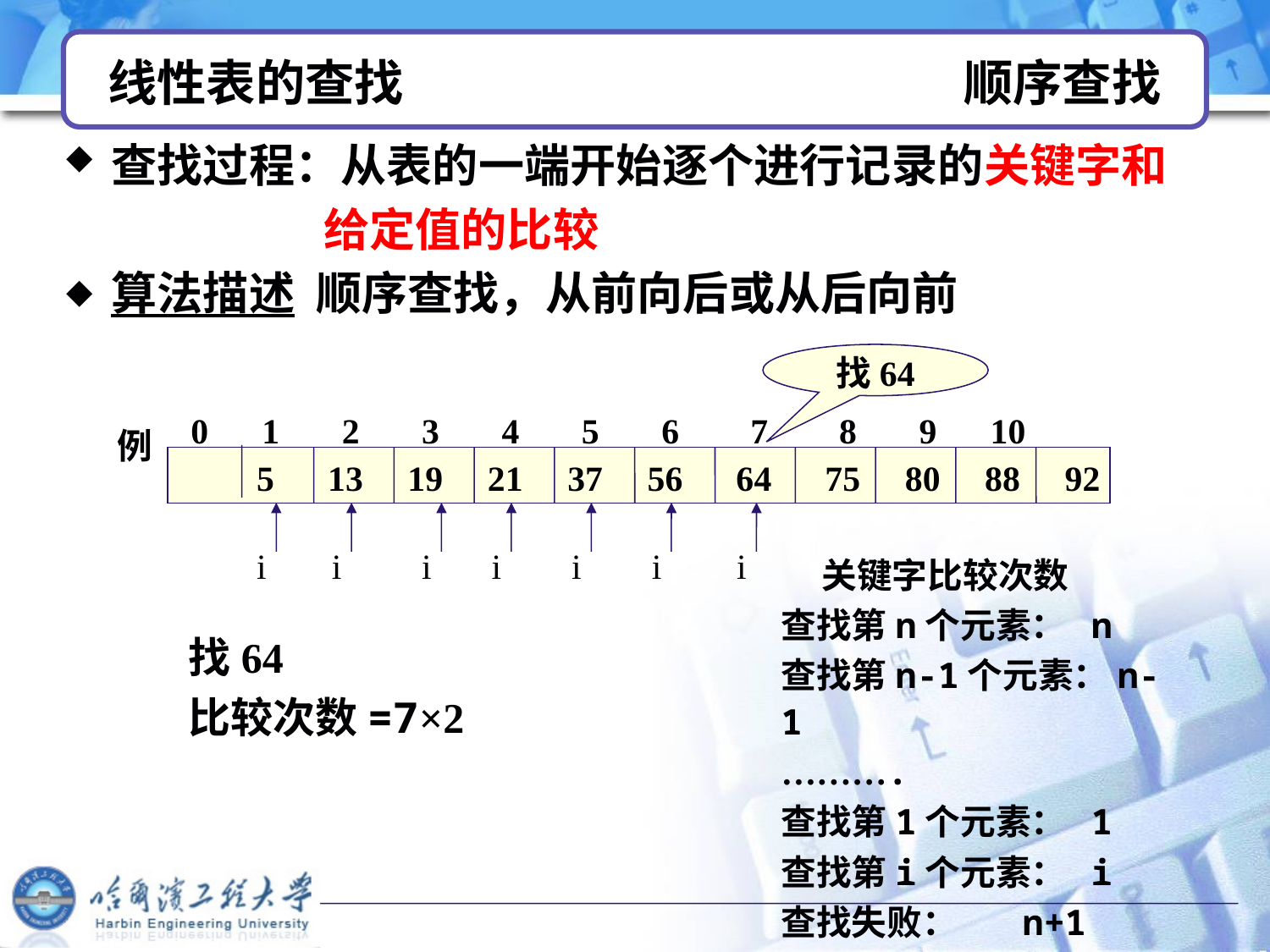

# 线性表的查找                                                  顺序查找
查找过程：从表的一端开始逐个进行记录的关键字和
                        给定值的比较
算法描述  顺序查找，从前向后或从后向前
找64
0      1       2       3       4       5       6        7        8       9      10     11
例

         5      13     19     21     37     56      64      75     80     88     92

i

i

i

i

i

i

i
    关键字比较次数
查找第n个元素：  n
查找第n-1个元素：n-1
……….
查找第1个元素：  1
查找第i个元素：  i
查找失败：       n+1
找64
比较次数=7×2